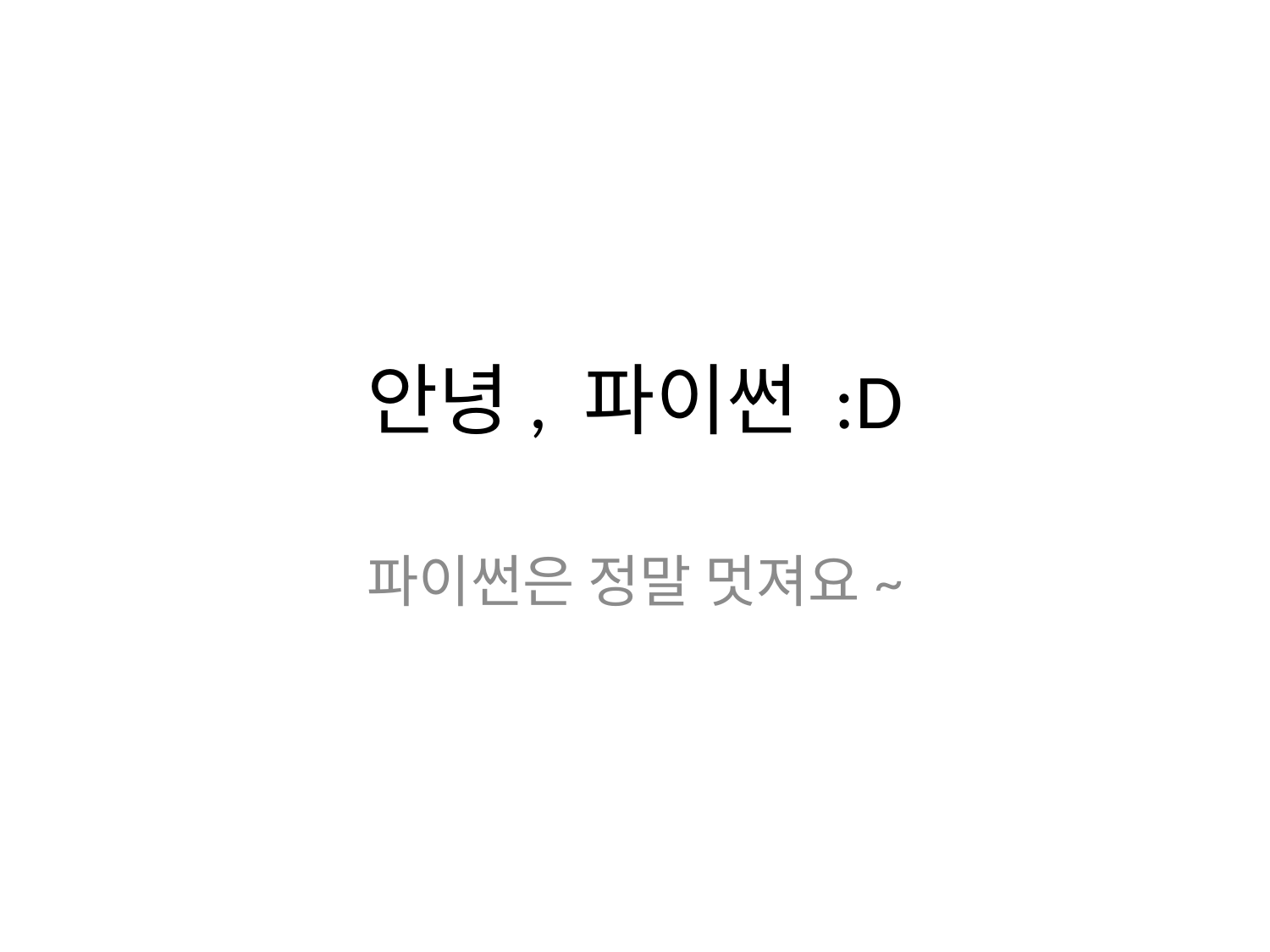

# 안녕, 파이썬 :D
파이썬은 정말 멋져요~